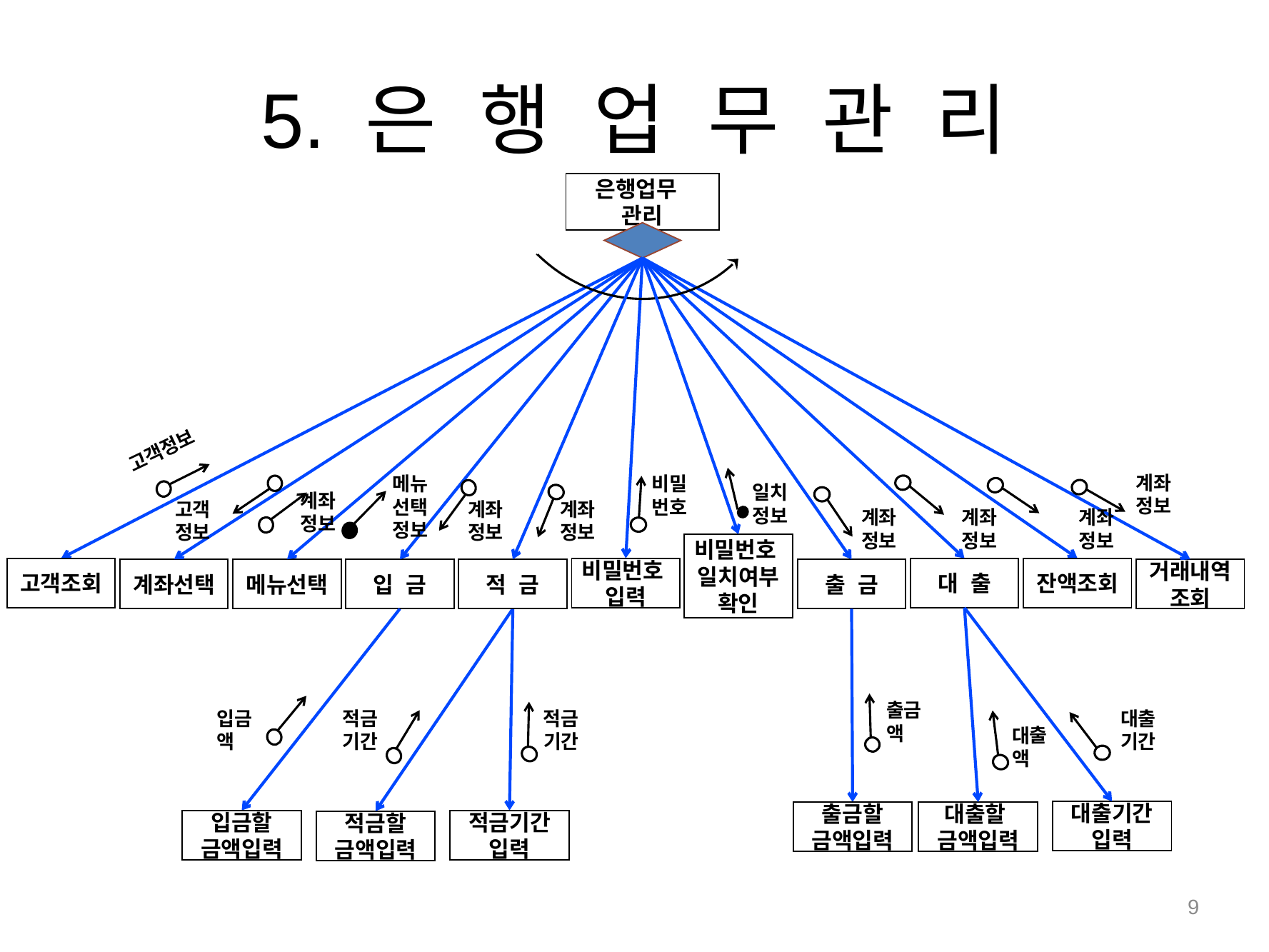

# 5. 은  행  업  무  관  리
은행업무   관리

고객정보

계좌정보
메뉴선택정보
비밀번호

일치정보

계좌정보

고객정보
계좌정보
계좌정보

계좌정보
계좌정보
계좌정보
비밀번호
일치여부확인
고객조회
비밀번호
입력
대  출
잔액조회
계좌선택
메뉴선택
입  금
적  금
출  금
거래내역 조회
출금액

입금액
대출기간
적금기간
적금기간

대출액
대출기간입력
출금할
금액입력
대출할
금액입력
입금할
금액입력
적금기간입력
적금할
금액입력
9